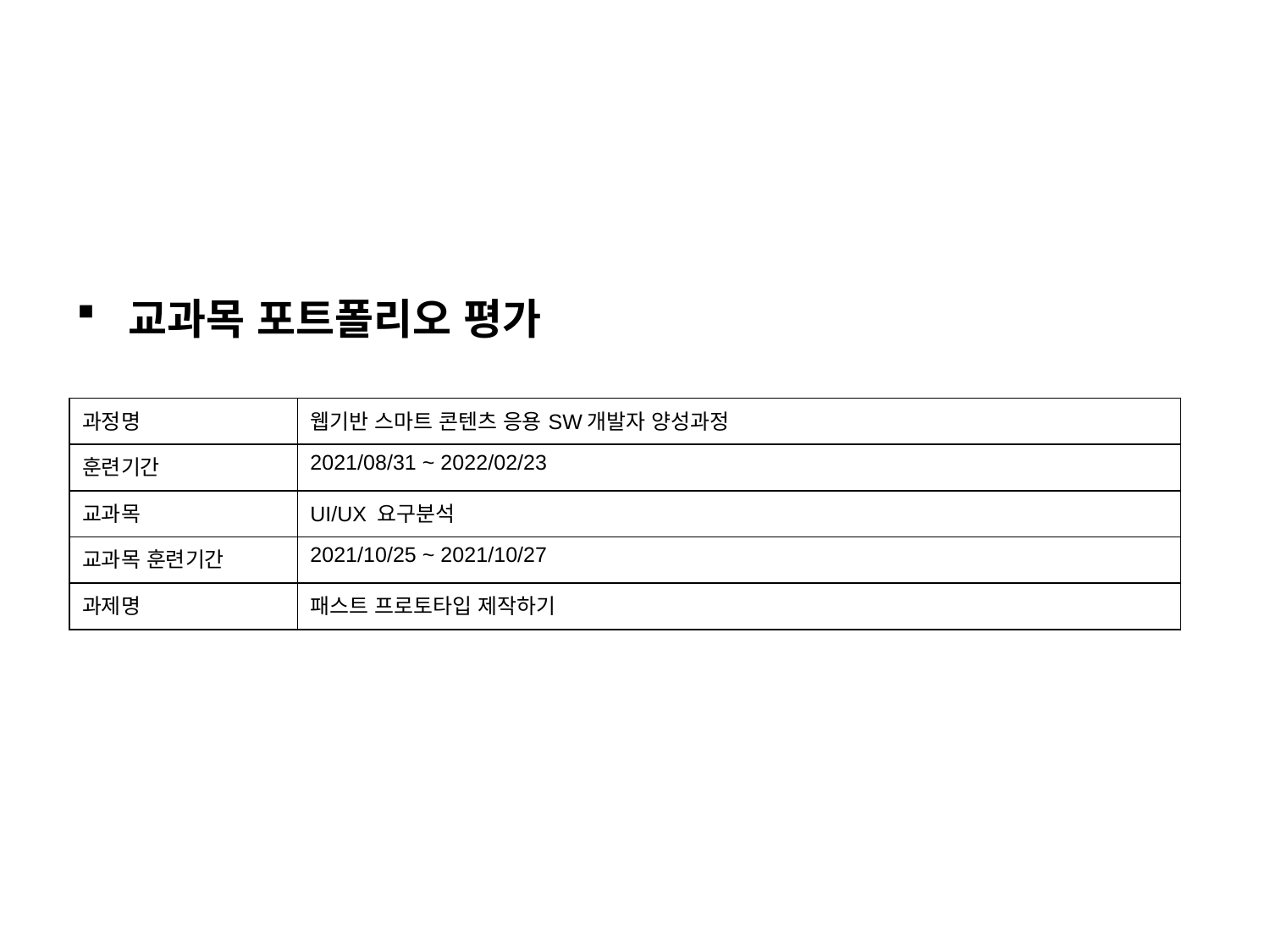

# 교과목 포트폴리오 평가
| 과정명 | 웹기반 스마트 콘텐츠 응용SW개발자 양성과정 |
| --- | --- |
| 훈련기간 | 2021/08/31 ~ 2022/02/23 |
| 교과목 | UI/UX 요구분석 |
| 교과목 훈련기간 | 2021/10/25 ~ 2021/10/27 |
| 과제명 | 패스트 프로토타입 제작하기 |